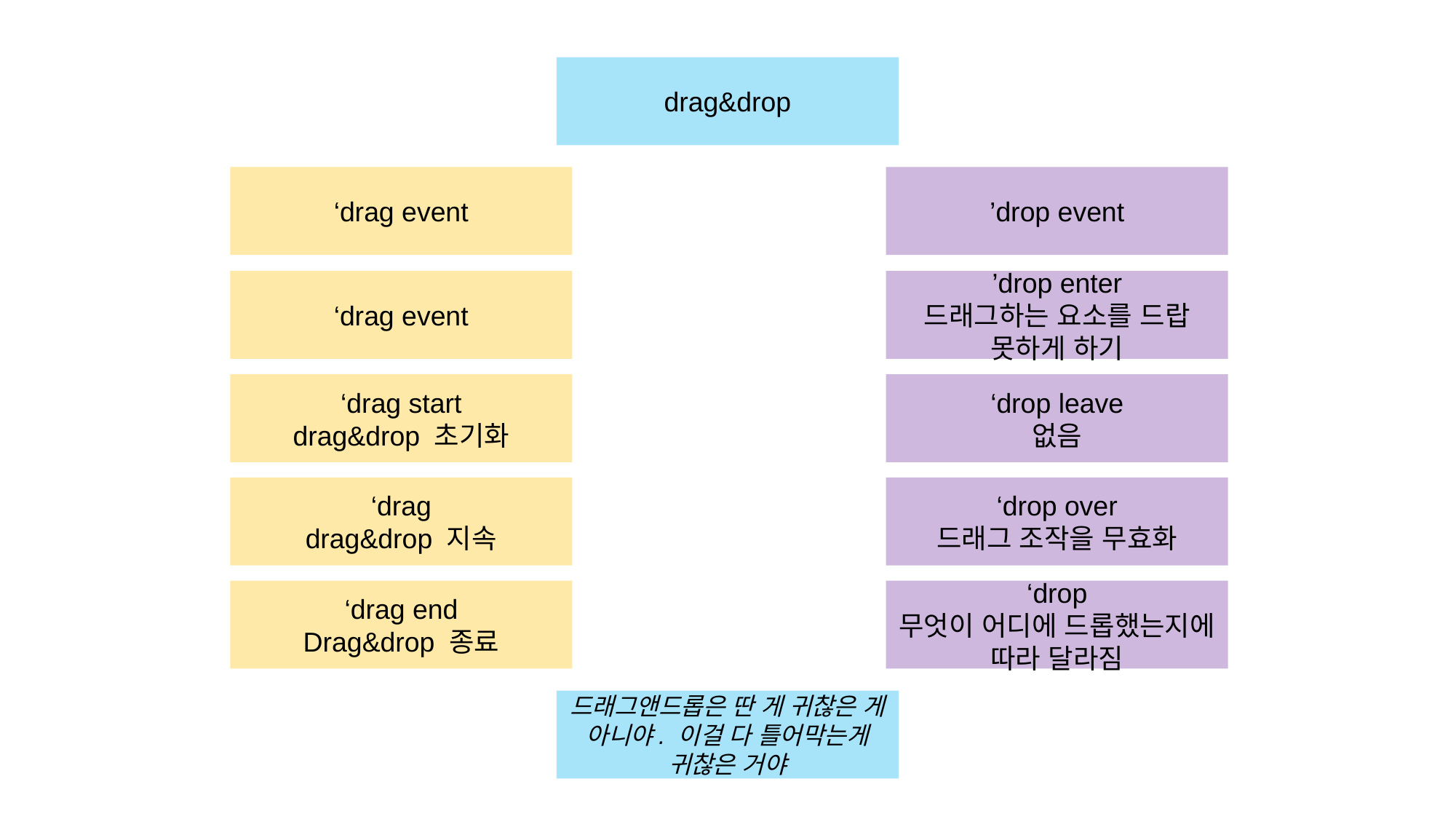

drag&drop
‘drag event
’drop event
‘drag event
’drop enter
드래그하는 요소를 드랍 못하게 하기
‘drag start
drag&drop 초기화
‘drop leave
없음
‘drag
drag&drop 지속
‘drop over
드래그 조작을 무효화
‘drag end
Drag&drop 종료
‘drop
무엇이 어디에 드롭했는지에 따라 달라짐
드래그앤드롭은 딴 게 귀찮은 게 아니야. 이걸 다 틀어막는게 귀찮은 거야